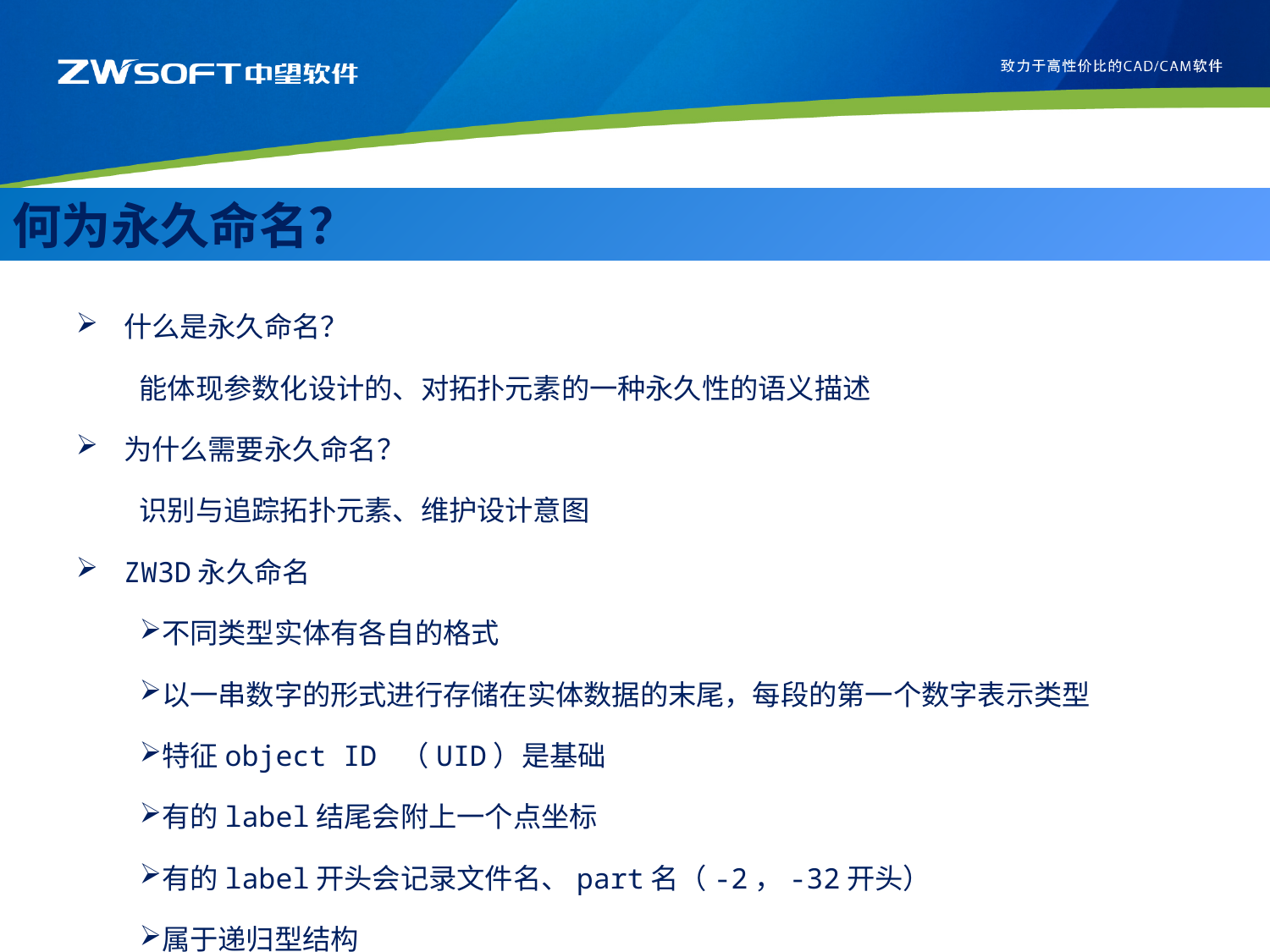

何为永久命名？
什么是永久命名？
能体现参数化设计的、对拓扑元素的一种永久性的语义描述
为什么需要永久命名？
识别与追踪拓扑元素、维护设计意图
ZW3D永久命名
不同类型实体有各自的格式
以一串数字的形式进行存储在实体数据的末尾，每段的第一个数字表示类型
特征object ID （UID）是基础
有的label结尾会附上一个点坐标
有的label开头会记录文件名、part名（-2，-32开头）
属于递归型结构